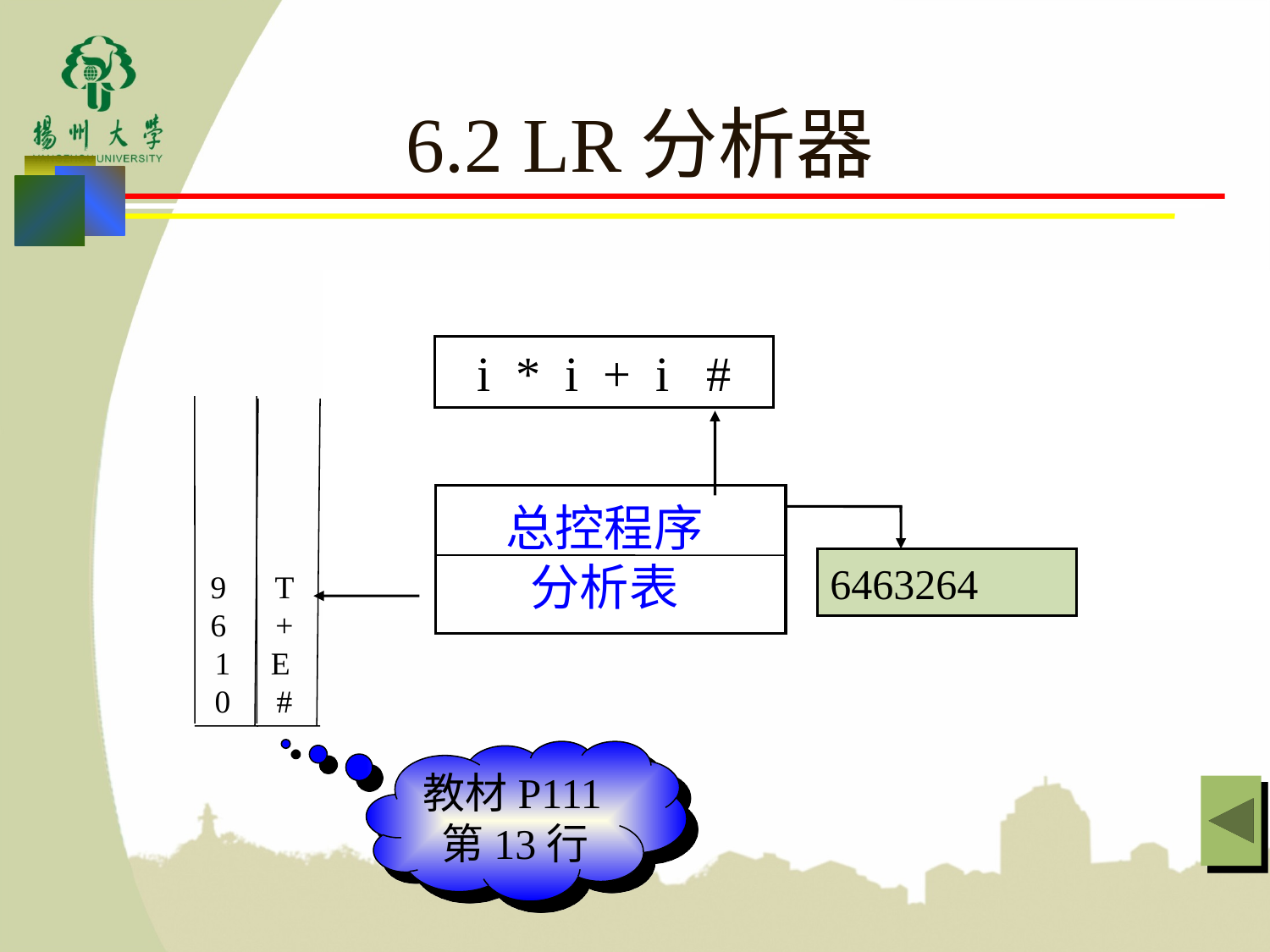

# 6.2 LR分析器
i  *  i  +  i   #

9
6
1
0

T
+
E
#

总控程序
分析表

6463264

教材P111第13行

29